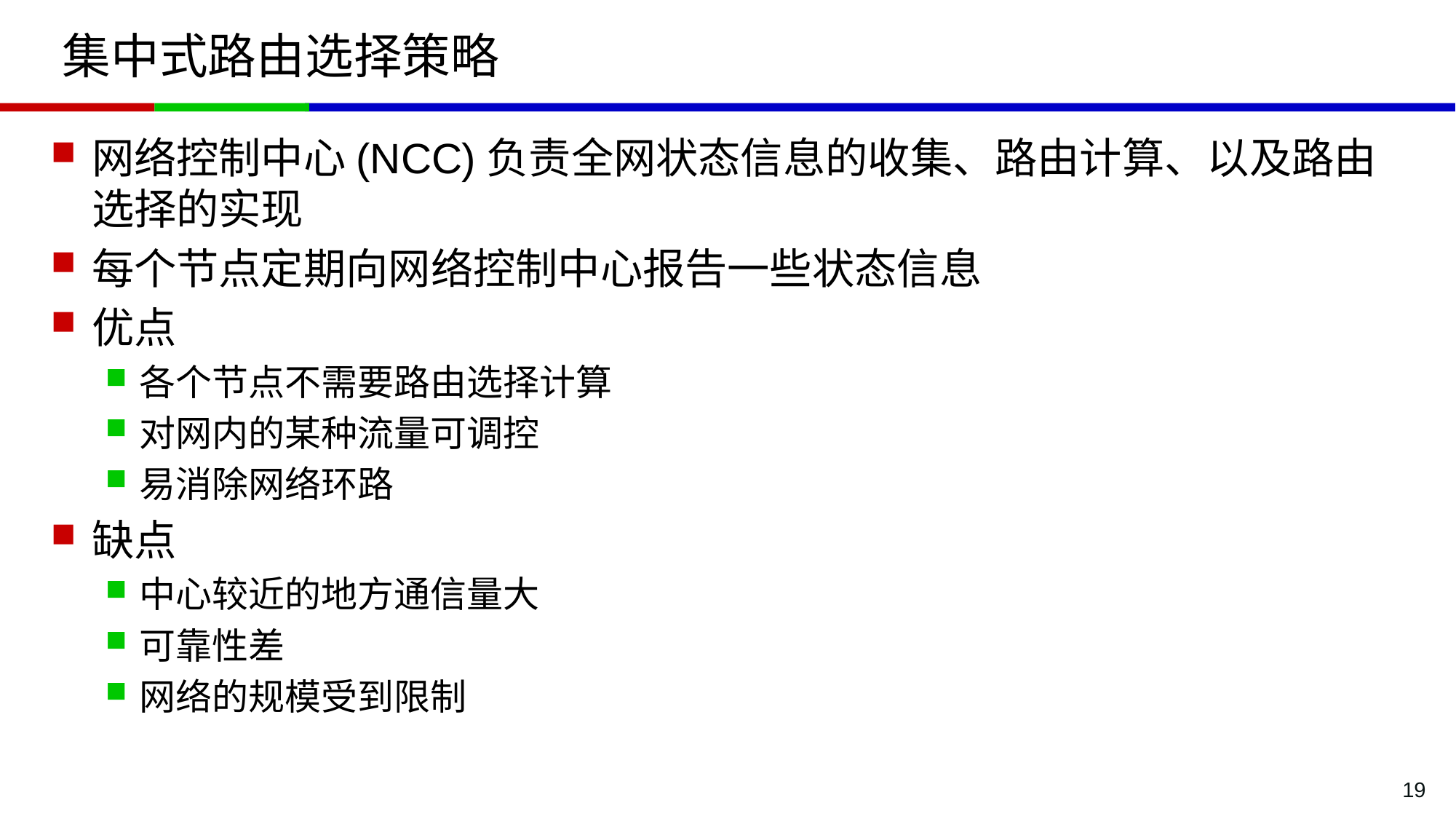

# 集中式路由选择策略
网络控制中心(NCC)负责全网状态信息的收集、路由计算、以及路由选择的实现
每个节点定期向网络控制中心报告一些状态信息
优点
各个节点不需要路由选择计算
对网内的某种流量可调控
易消除网络环路
缺点
中心较近的地方通信量大
可靠性差
网络的规模受到限制
19